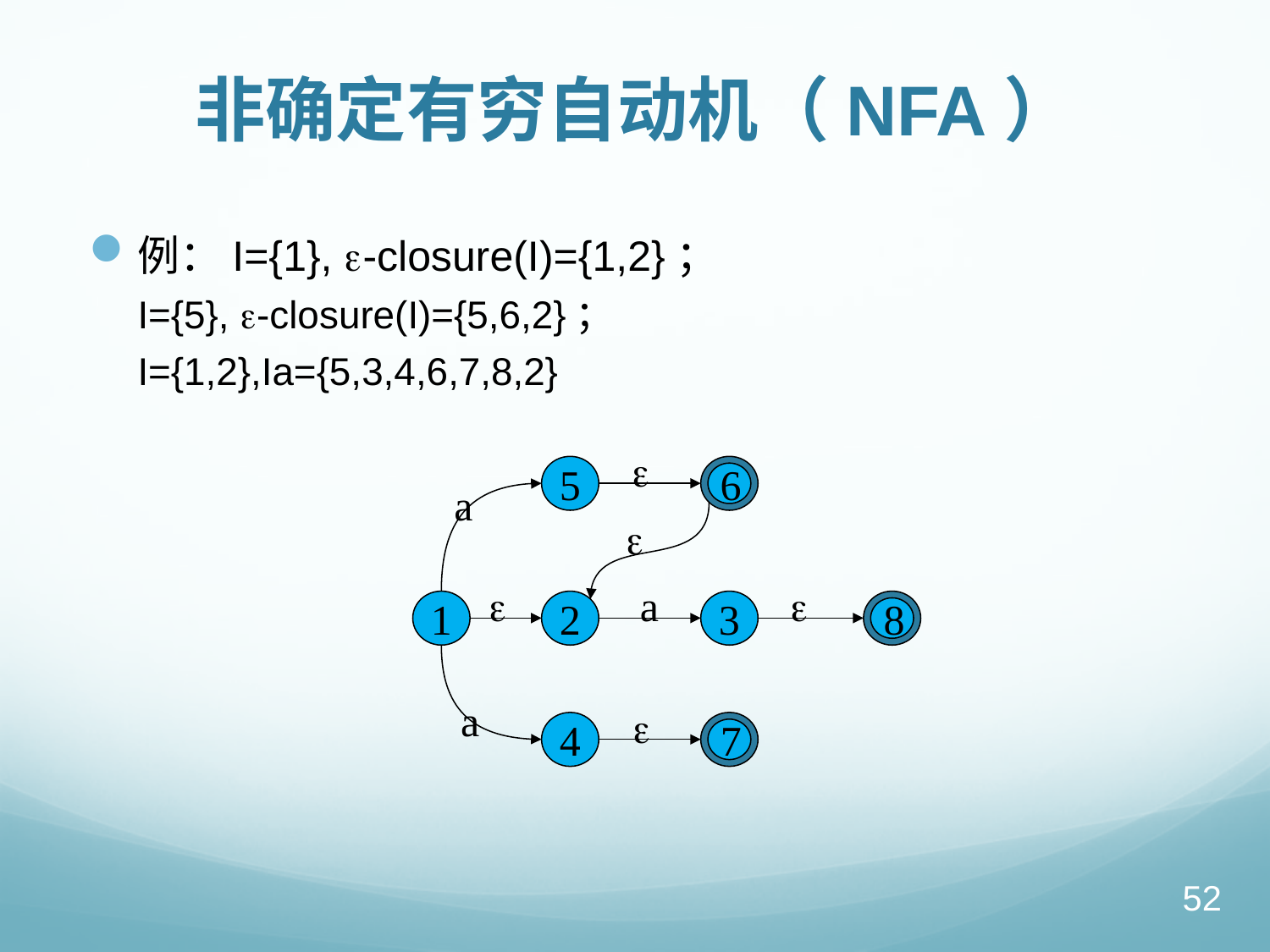

# 非确定有穷自动机（NFA）
例：I={1}, ε-closure(I)={1,2}；
I={5}, ε-closure(I)={5,6,2}；
I={1,2},Ia={5,3,4,6,7,8,2}
ε
6

5
a
ε
a
ε
ε
8

1
2
3
a
ε
7

4
52